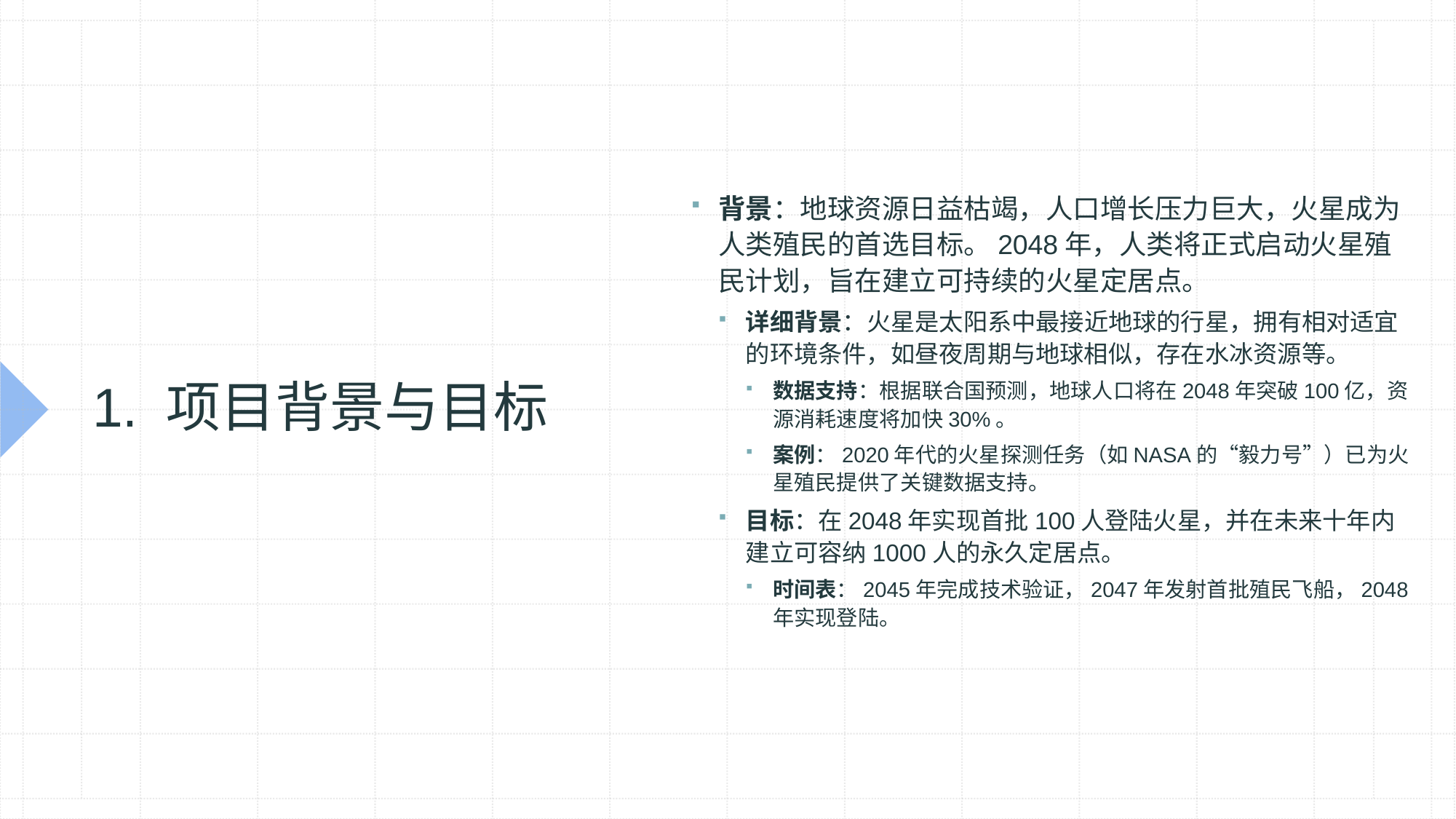

背景：地球资源日益枯竭，人口增长压力巨大，火星成为人类殖民的首选目标。2048年，人类将正式启动火星殖民计划，旨在建立可持续的火星定居点。
详细背景：火星是太阳系中最接近地球的行星，拥有相对适宜的环境条件，如昼夜周期与地球相似，存在水冰资源等。
数据支持：根据联合国预测，地球人口将在2048年突破100亿，资源消耗速度将加快30%。
案例：2020年代的火星探测任务（如NASA的“毅力号”）已为火星殖民提供了关键数据支持。
目标：在2048年实现首批100人登陆火星，并在未来十年内建立可容纳1000人的永久定居点。
时间表：2045年完成技术验证，2047年发射首批殖民飞船，2048年实现登陆。
# 1. 项目背景与目标